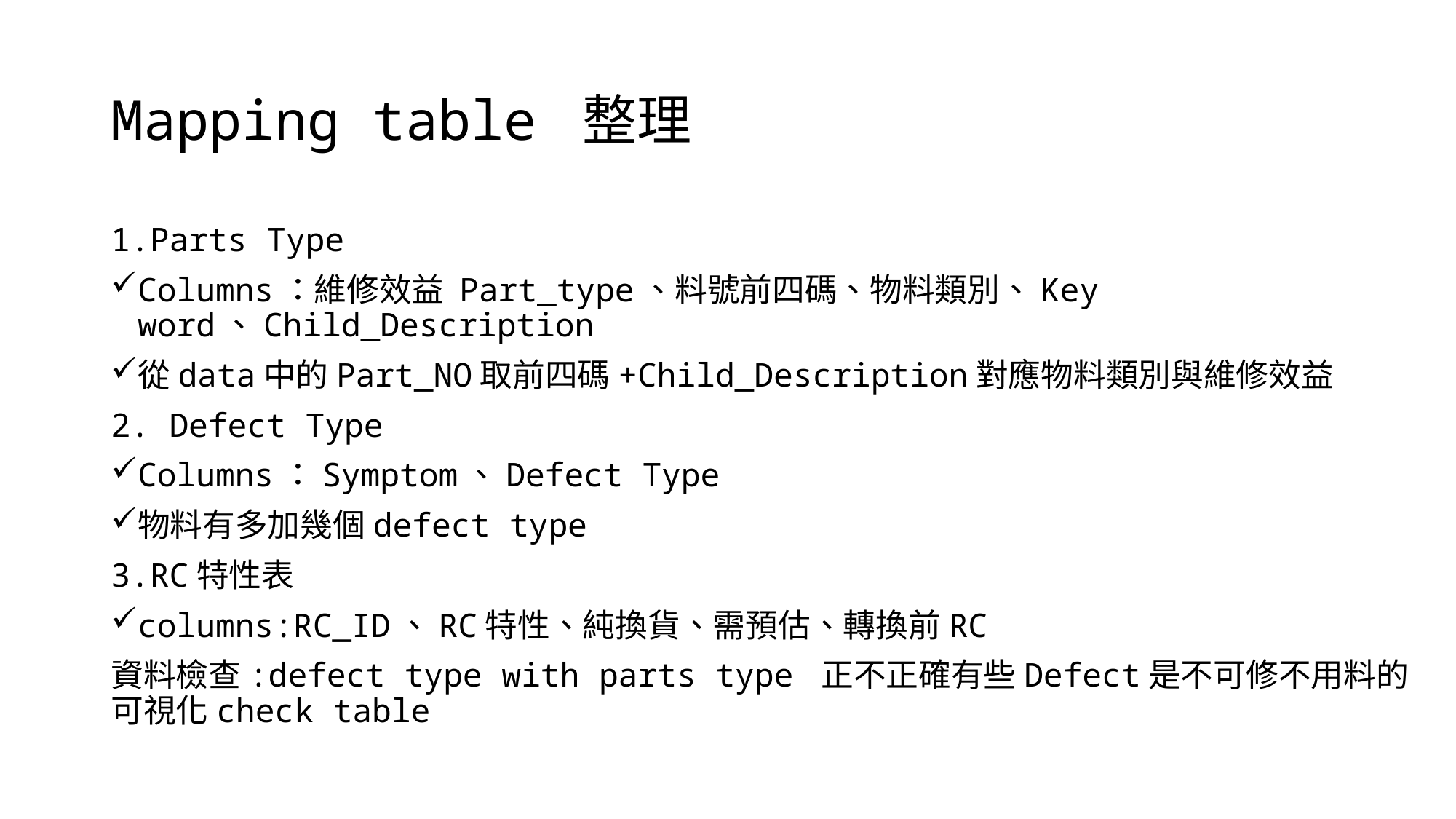

# Mapping table 整理
1.Parts Type
Columns：維修效益 Part_type、料號前四碼、物料類別、Key word、Child_Description
從data中的Part_NO取前四碼+Child_Description對應物料類別與維修效益
2. Defect Type
Columns：Symptom、Defect Type
物料有多加幾個defect type
3.RC特性表
columns:RC_ID、RC特性、純換貨、需預估、轉換前RC
資料檢查:defect type with parts type 正不正確有些Defect是不可修不用料的可視化check table